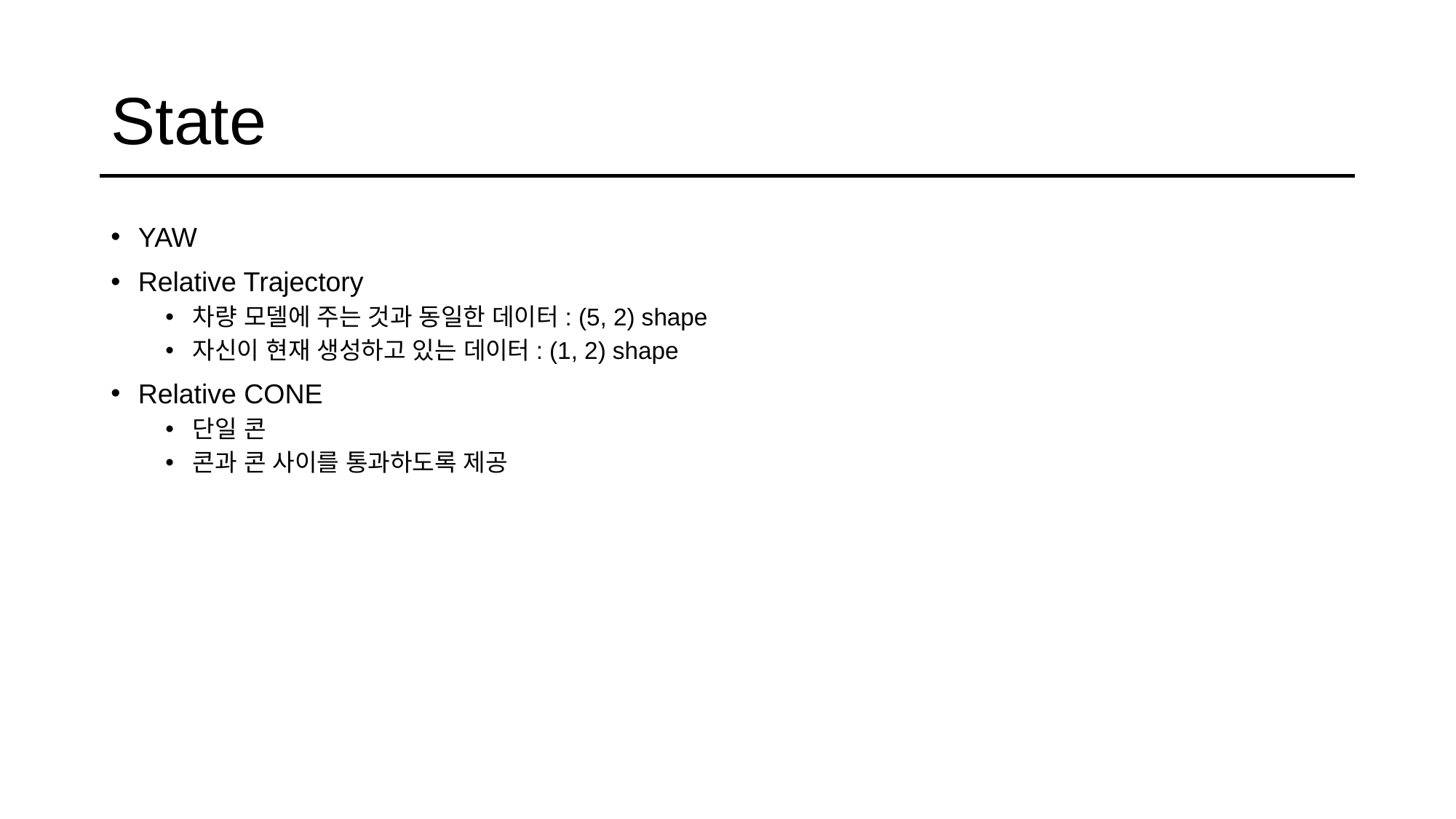

# State
YAW
Relative Trajectory
차량 모델에 주는 것과 동일한 데이터: (5, 2) shape
자신이 현재 생성하고 있는 데이터: (1, 2) shape
Relative CONE
단일 콘
콘과 콘 사이를 통과하도록 제공